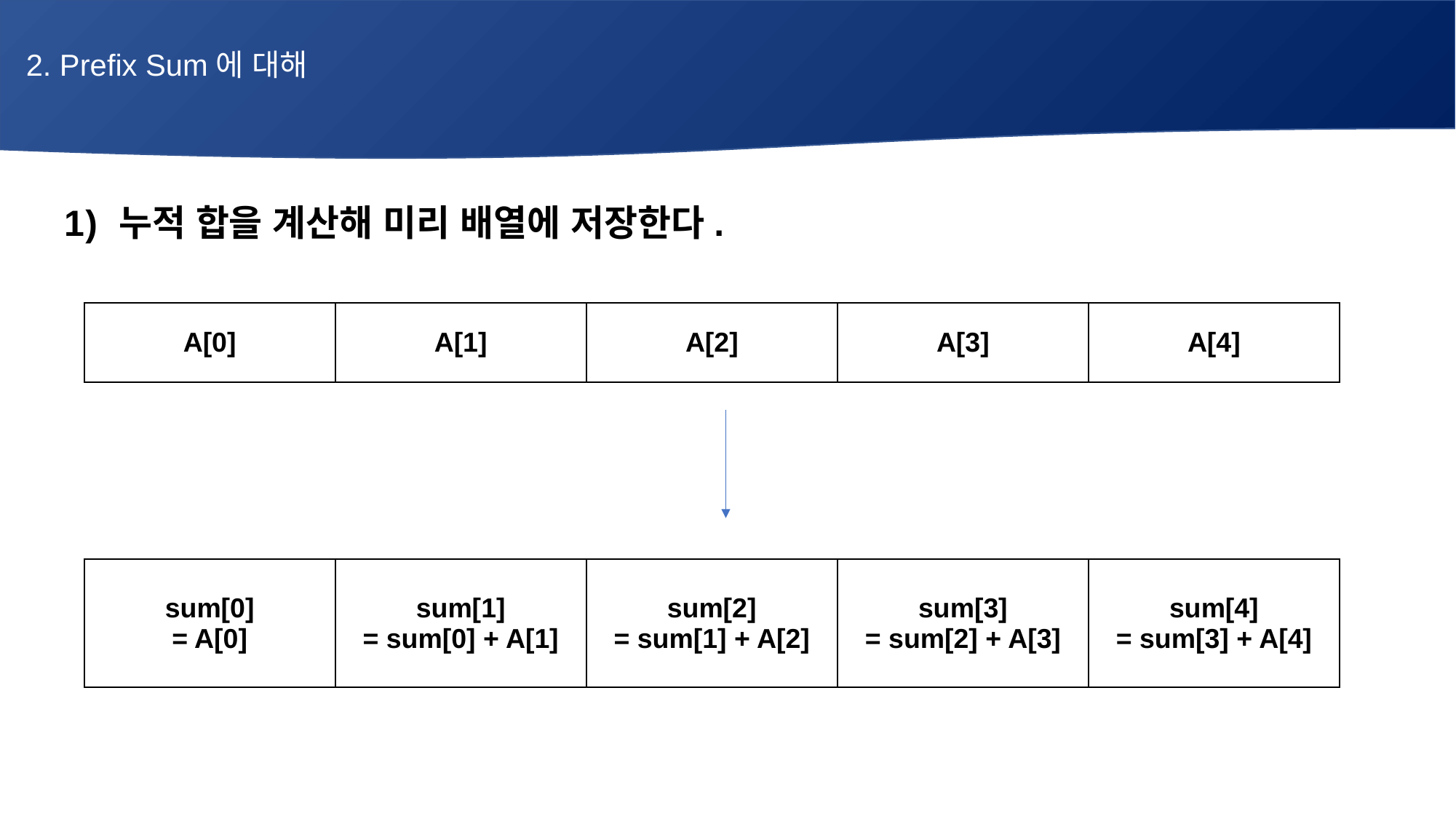

2. Prefix Sum에 대해
# 매주 1 과제 LV2
누적 합을 계산해 미리 배열에 저장한다.

| A[0] | A[1] | A[2] | A[3] | A[4] |
| --- | --- | --- | --- | --- |
| sum[0] = A[0] | sum[1] = sum[0] + A[1] | sum[2] = sum[1] + A[2] | sum[3] = sum[2] + A[3] | sum[4] = sum[3] + A[4] |
| --- | --- | --- | --- | --- |